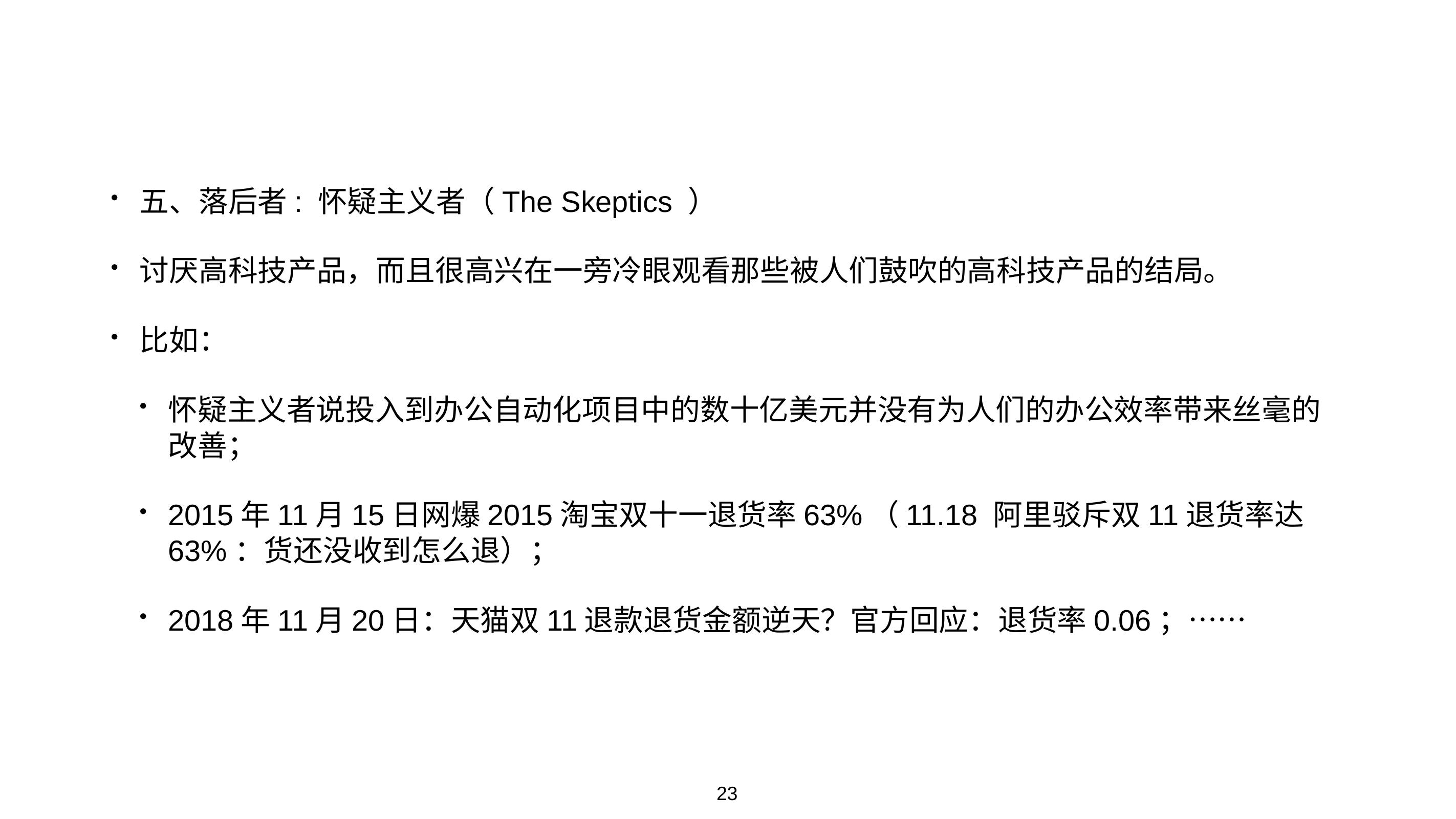

五、落后者: 怀疑主义者（The Skeptics ）
讨厌高科技产品，而且很高兴在一旁冷眼观看那些被人们鼓吹的高科技产品的结局。
比如：
怀疑主义者说投入到办公自动化项目中的数十亿美元并没有为人们的办公效率带来丝毫的改善；
2015年11月15日网爆2015淘宝双十一退货率63%（11.18 阿里驳斥双11退货率达63%：货还没收到怎么退）；
2018年11月20日：天猫双11退款退货金额逆天？官方回应：退货率0.06；……
23